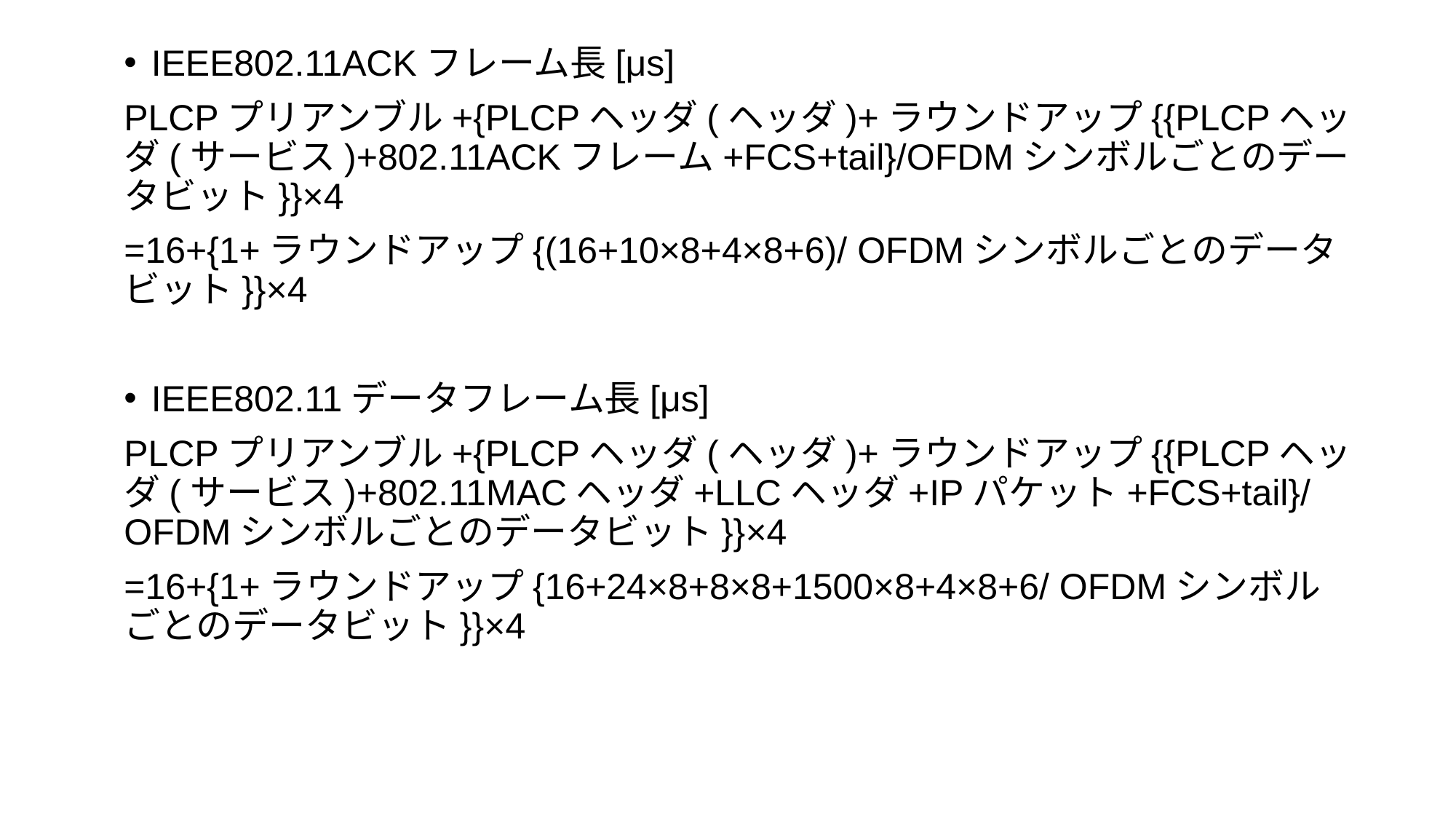

IEEE802.11ACKフレーム長[μs]
PLCPプリアンブル+{PLCPヘッダ(ヘッダ)+ラウンドアップ{{PLCPヘッダ(サービス)+802.11ACKフレーム+FCS+tail}/OFDMシンボルごとのデータビット}}×4
=16+{1+ラウンドアップ{(16+10×8+4×8+6)/ OFDMシンボルごとのデータビット}}×4

IEEE802.11データフレーム長[μs]
PLCPプリアンブル+{PLCPヘッダ(ヘッダ)+ラウンドアップ{{PLCPヘッダ(サービス)+802.11MACヘッダ+LLCヘッダ+IPパケット+FCS+tail}/OFDMシンボルごとのデータビット}}×4
=16+{1+ラウンドアップ{16+24×8+8×8+1500×8+4×8+6/ OFDMシンボルごとのデータビット}}×4